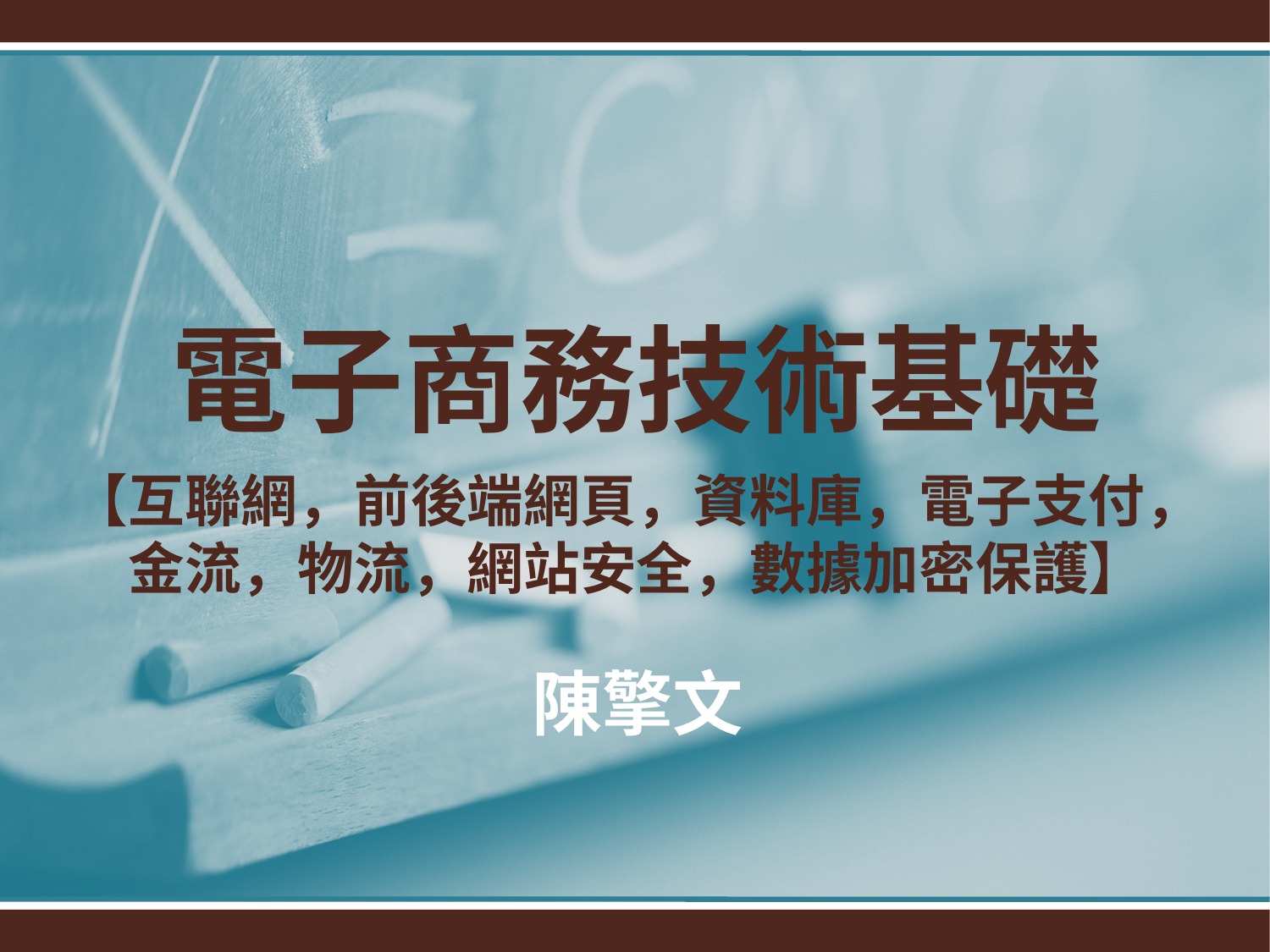

電子商務技術基礎
【互聯網，前後端網頁，資料庫，電子支付，金流，物流，網站安全，數據加密保護】
# 陳擎文